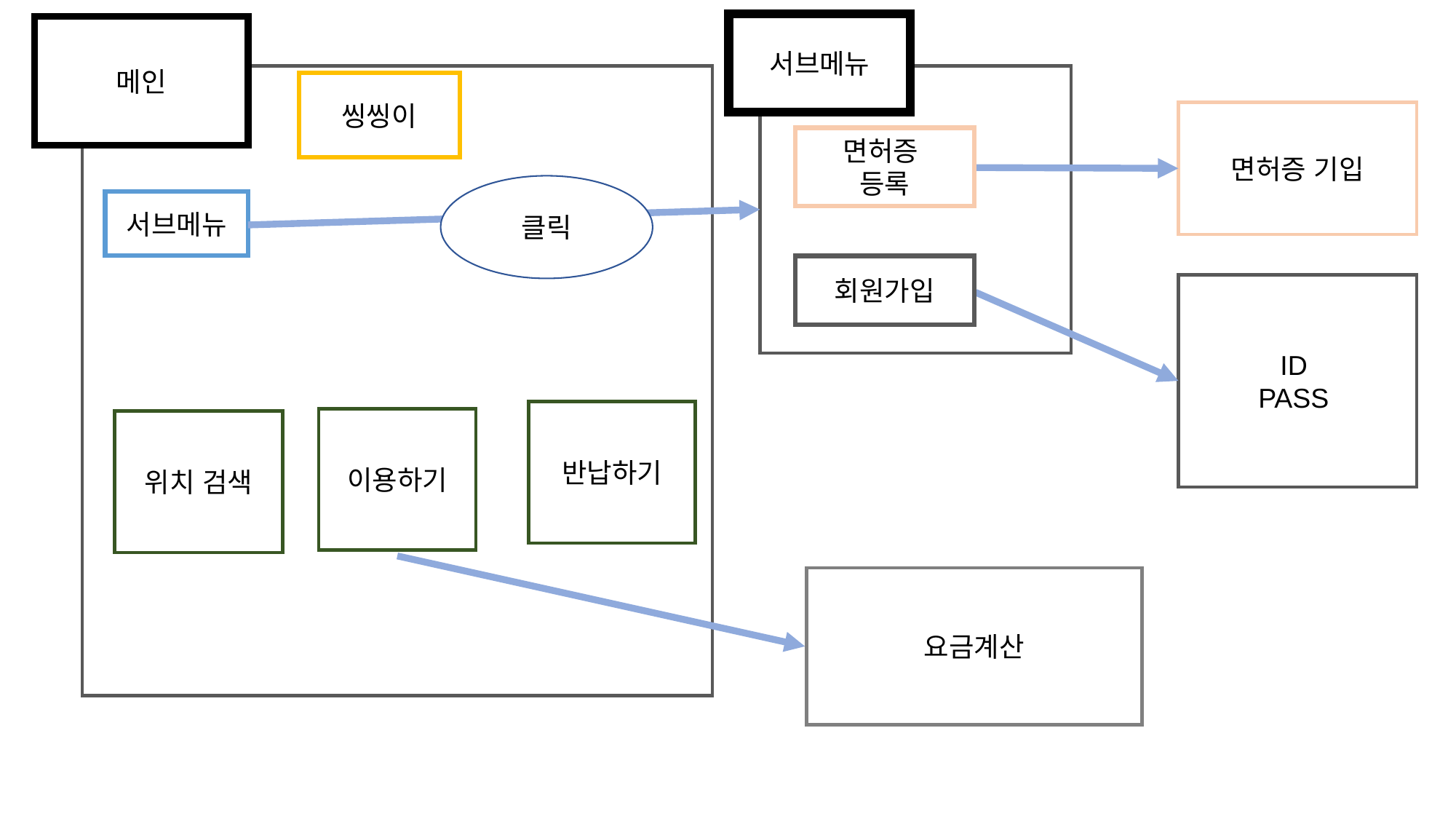

서브메뉴
메인

씽씽이
면허증 기입
면허증
등록
클릭
서브메뉴
회원가입
ID
PASS
반납하기
이용하기
위치 검색
요금계산